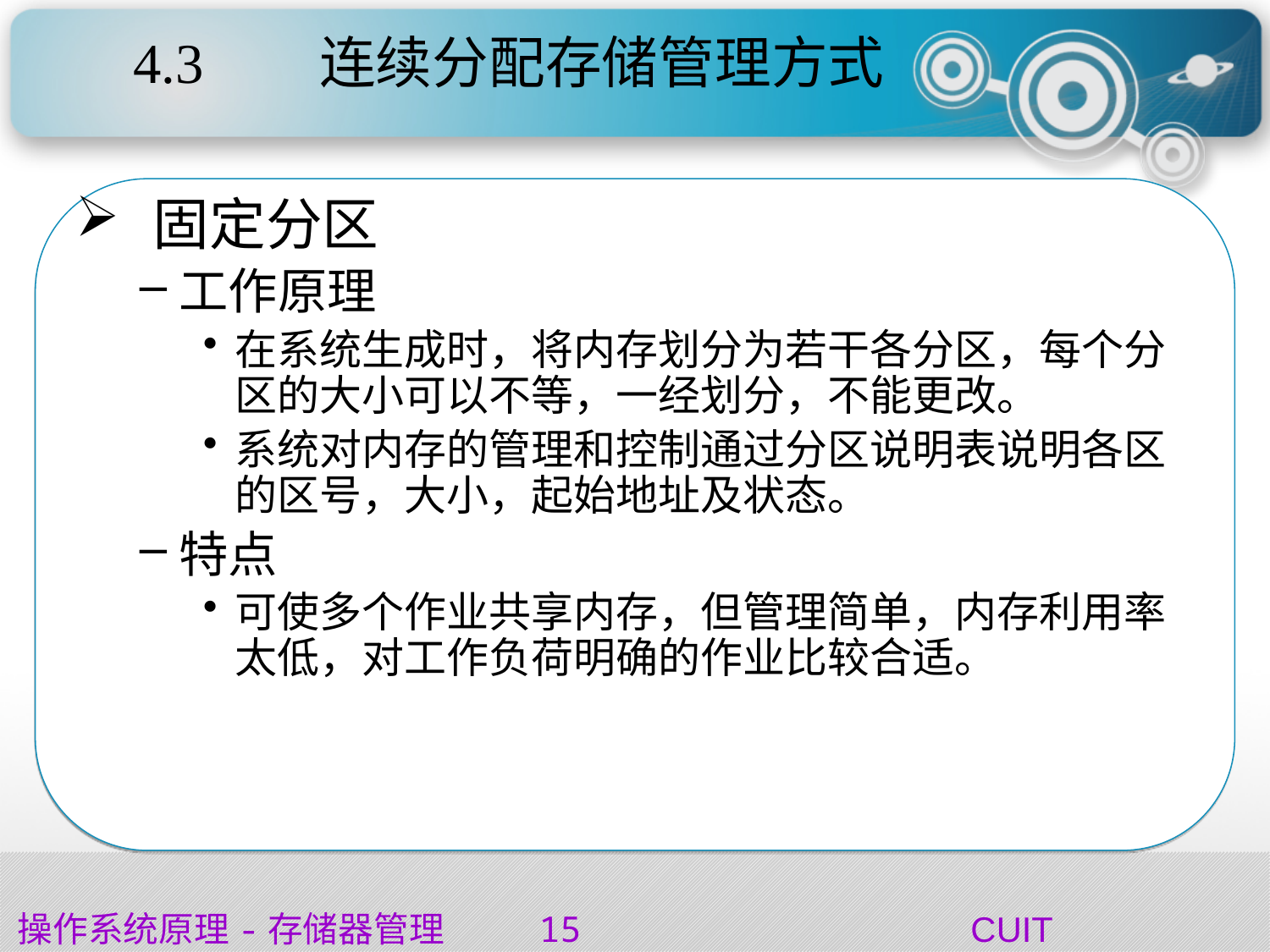

# 4.3   连续分配存储管理方式
 固定分区
工作原理
在系统生成时，将内存划分为若干各分区，每个分区的大小可以不等，一经划分，不能更改。
系统对内存的管理和控制通过分区说明表说明各区的区号，大小，起始地址及状态。
特点
可使多个作业共享内存，但管理简单，内存利用率太低，对工作负荷明确的作业比较合适。